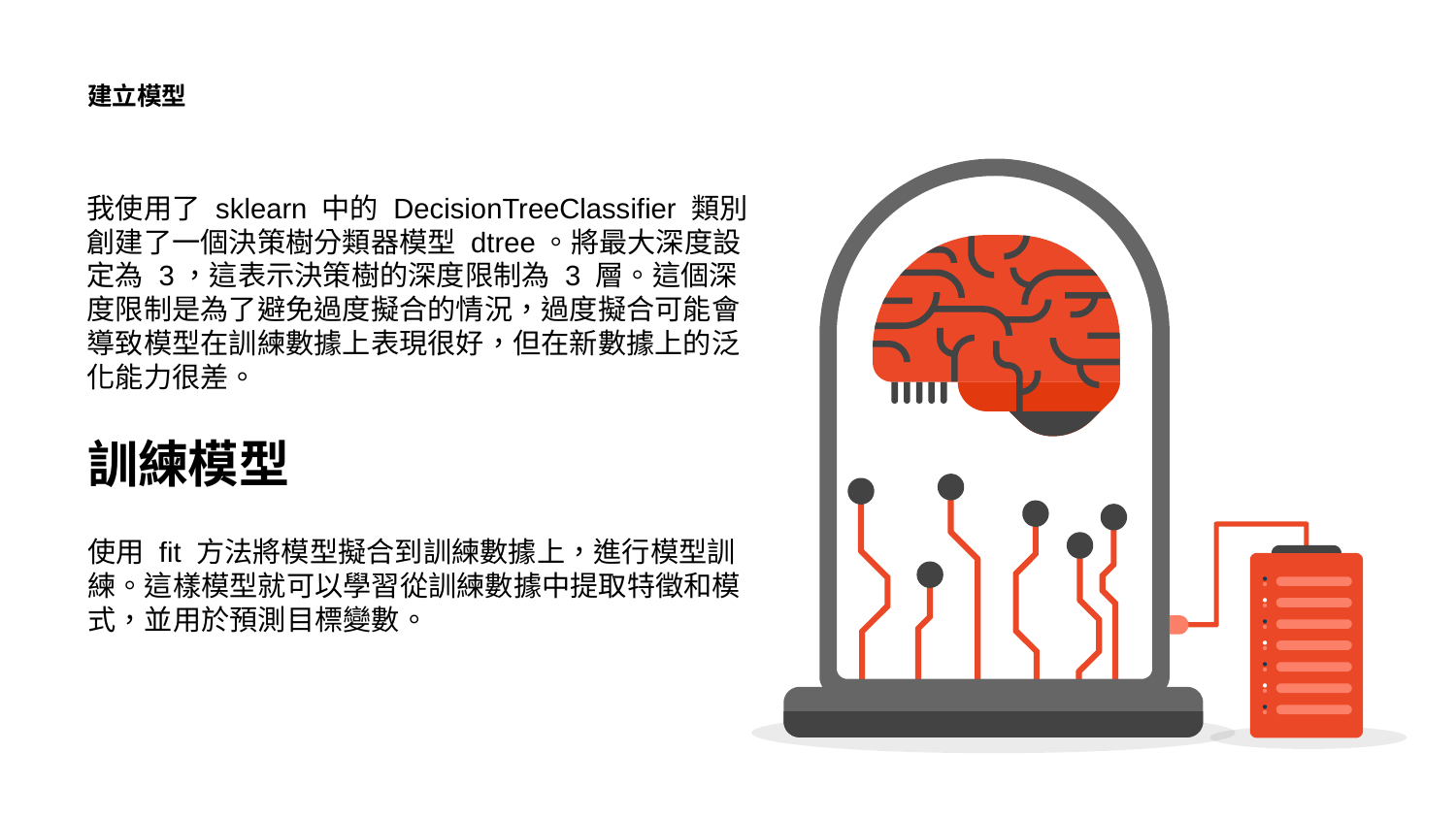

# 建立模型

我使用了 sklearn 中的 DecisionTreeClassifier 類別創建了一個決策樹分類器模型 dtree。將最大深度設定為 3，這表示決策樹的深度限制為 3 層。這個深度限制是為了避免過度擬合的情況，過度擬合可能會導致模型在訓練數據上表現很好，但在新數據上的泛化能力很差。
訓練模型
使用 fit 方法將模型擬合到訓練數據上，進行模型訓練。這樣模型就可以學習從訓練數據中提取特徵和模式，並用於預測目標變數。